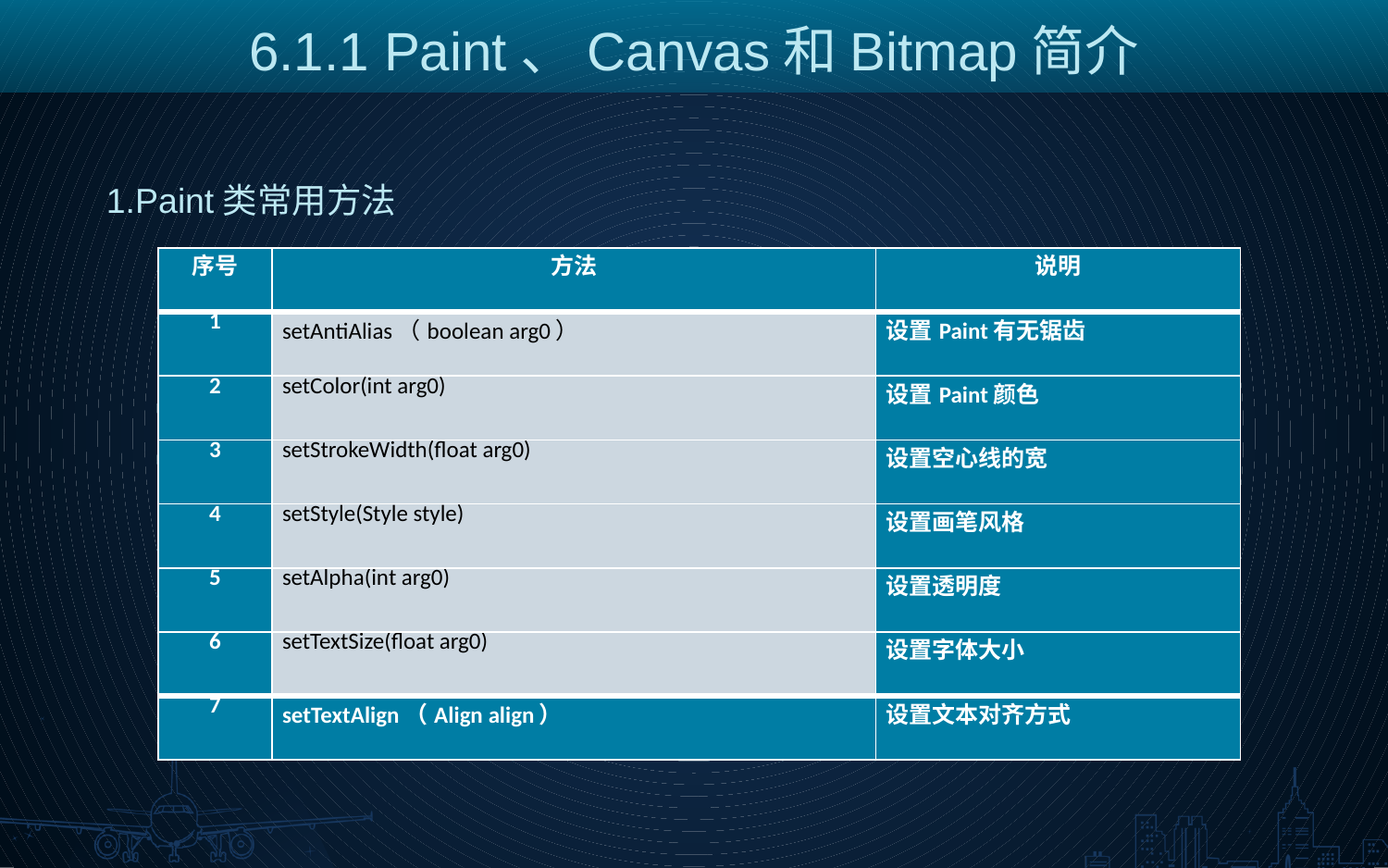

6.1.1 Paint、Canvas和Bitmap简介
1.Paint类常用方法
| 序号 | 方法 | 说明 |
| --- | --- | --- |
| 1 | setAntiAlias（boolean arg0） | 设置Paint有无锯齿 |
| 2 | setColor(int arg0) | 设置Paint颜色 |
| 3 | setStrokeWidth(float arg0) | 设置空心线的宽 |
| 4 | setStyle(Style style) | 设置画笔风格 |
| 5 | setAlpha(int arg0) | 设置透明度 |
| 6 | setTextSize(float arg0) | 设置字体大小 |
| 7 | setTextAlign（Align align） | 设置文本对齐方式 |